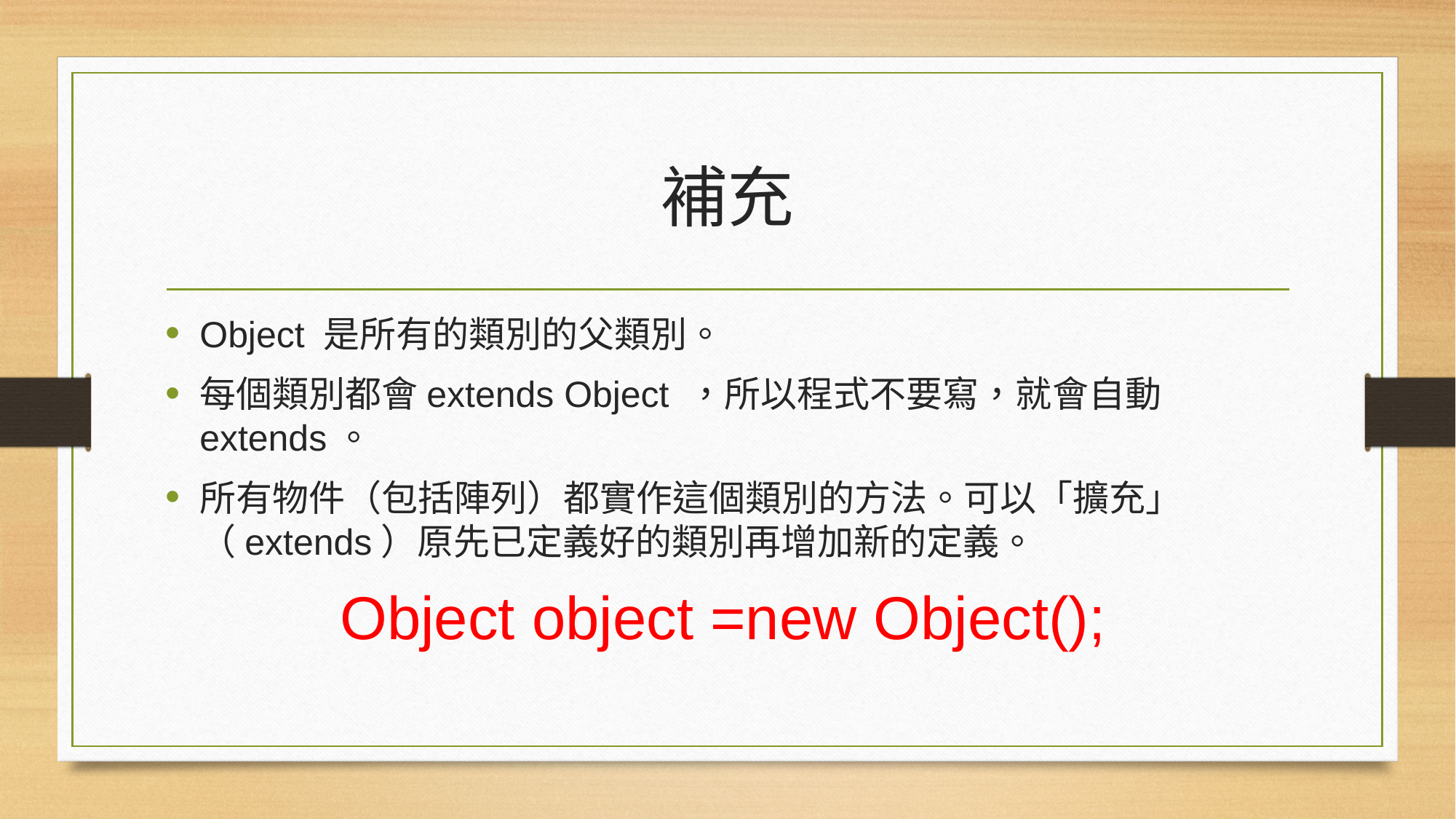

# 補充
Object 是所有的類別的父類別。
每個類別都會extends Object ，所以程式不要寫，就會自動extends。
所有物件（包括陣列）都實作這個類別的方法。可以「擴充」（extends）原先已定義好的類別再增加新的定義。

Object object =new Object();